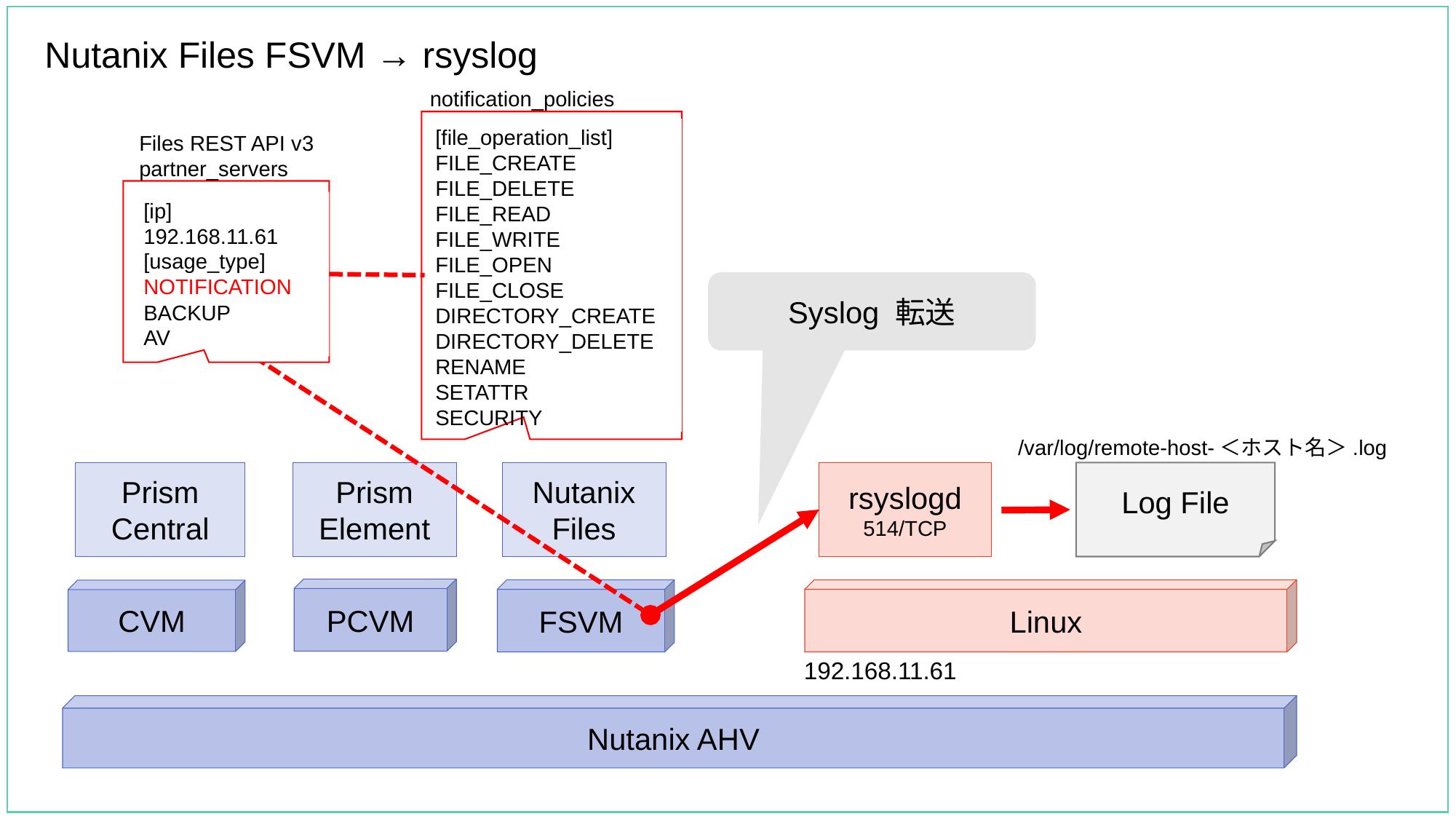

# Nutanix Files FSVM → rsyslog
notification_policies

[file_operation_list]
FILE_CREATE
FILE_DELETE
FILE_READ
FILE_WRITE
FILE_OPEN
FILE_CLOSE
DIRECTORY_CREATE
DIRECTORY_DELETE
RENAME
SETATTR
SECURITY
Files REST API v3
partner_servers

[ip]
192.168.11.61
[usage_type]
NOTIFICATION
BACKUP
AV
Syslog 転送
/var/log/remote-host-＜ホスト名＞.log
Log File
Prism
Central
Nutanix
Files
rsyslogd
514/TCP
Prism
Element
PCVM
FSVM
Linux
CVM
192.168.11.61
Nutanix AHV